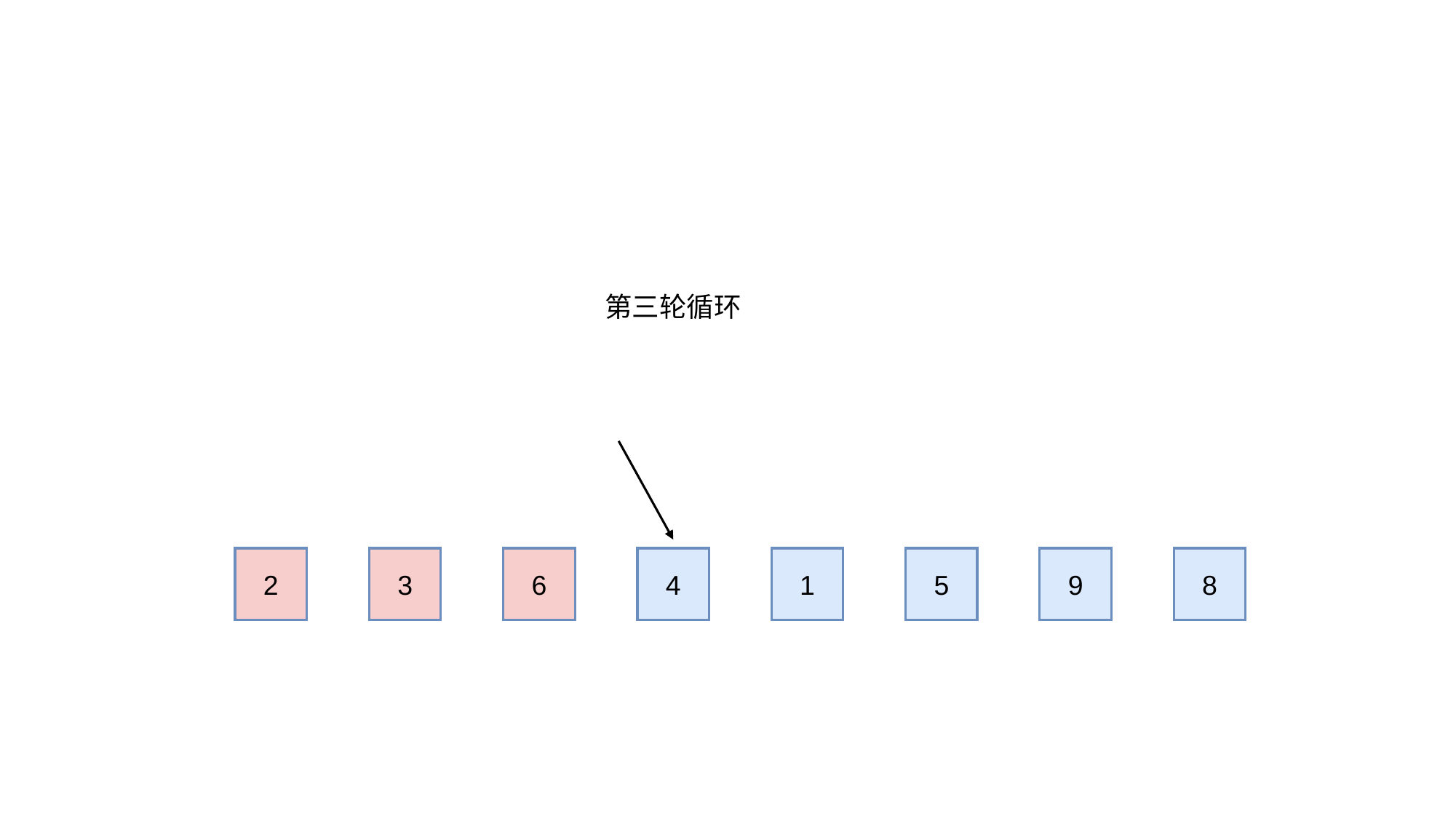

第三轮循环
3
6
9
8
5
1
4
2